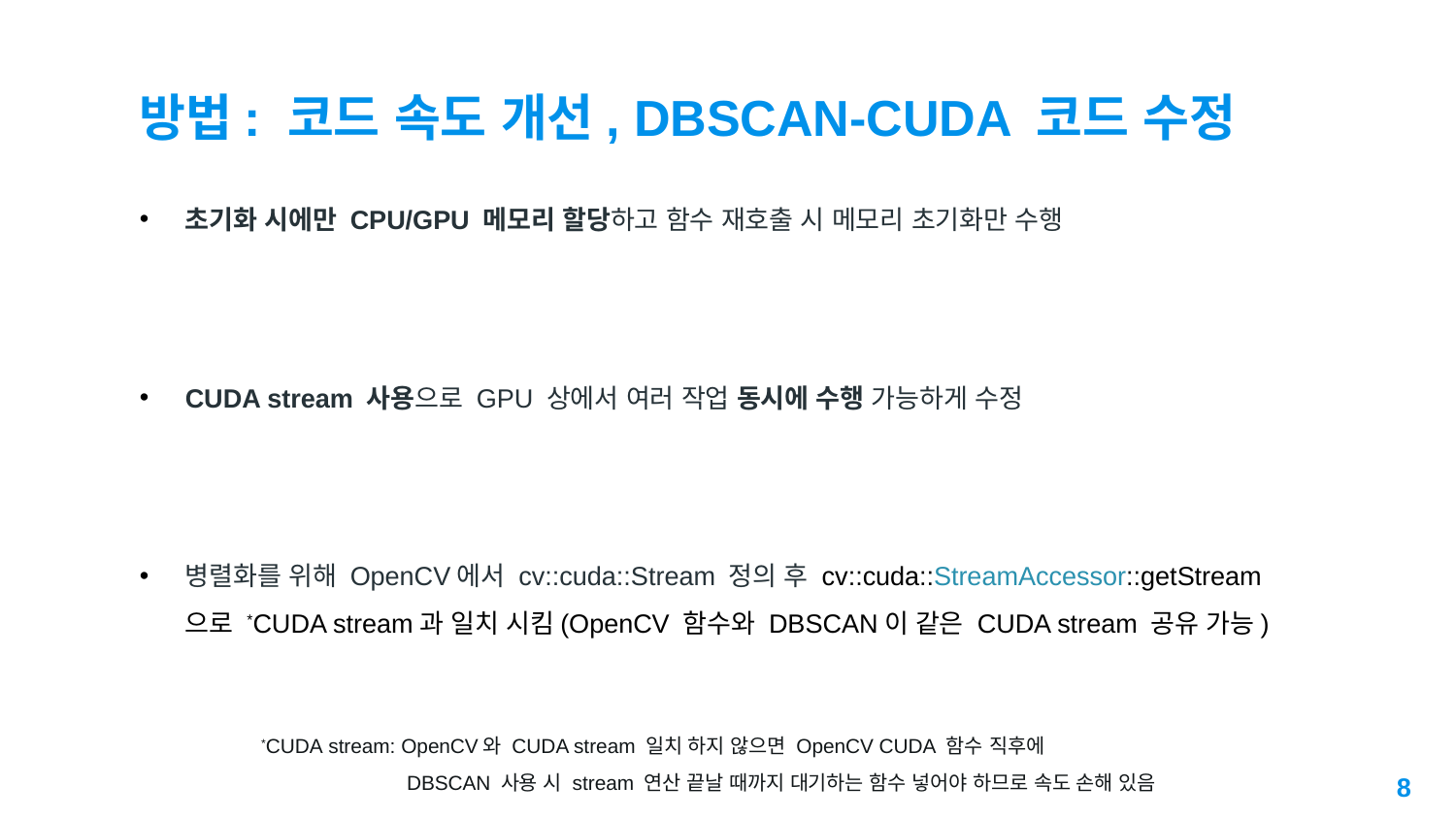

# 방법: 코드 속도 개선, DBSCAN-CUDA 코드 수정
초기화 시에만 CPU/GPU 메모리 할당하고 함수 재호출 시 메모리 초기화만 수행

CUDA stream 사용으로 GPU 상에서 여러 작업 동시에 수행 가능하게 수정

병렬화를 위해 OpenCV에서 cv::cuda::Stream 정의 후 cv::cuda::StreamAccessor::getStream 으로 *CUDA stream과 일치 시킴(OpenCV 함수와 DBSCAN이 같은 CUDA stream 공유 가능)

*CUDA stream: OpenCV와 CUDA stream 일치 하지 않으면 OpenCV CUDA 함수	직후에
	DBSCAN 사용 시 stream 연산 끝날 때까지 대기하는 함수 넣어야 하므로 속도 손해 있음
8